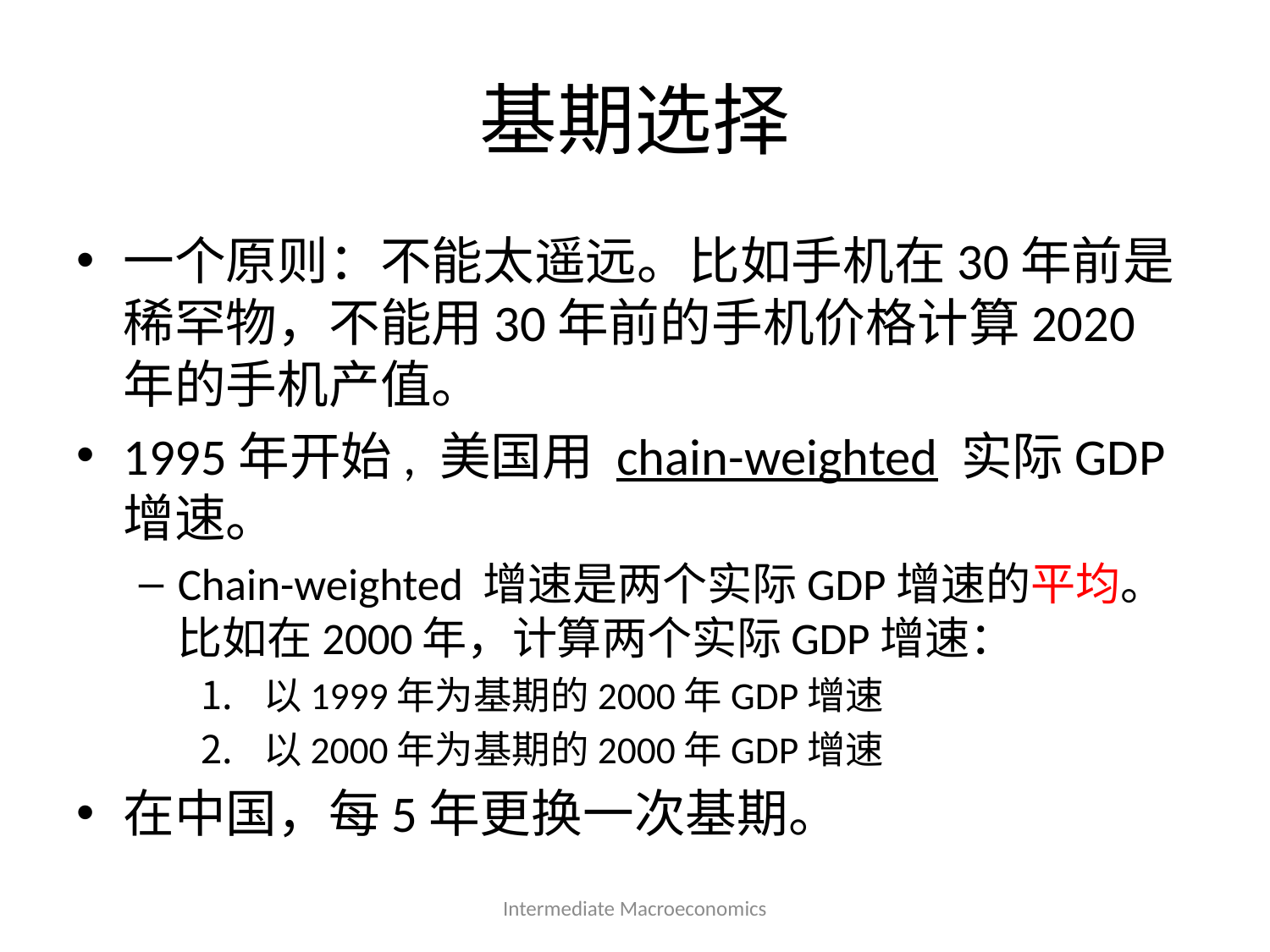

# 基期选择
一个原则：不能太遥远。比如手机在30年前是稀罕物，不能用30年前的手机价格计算2020年的手机产值。
1995年开始, 美国用 chain-weighted 实际GDP增速。
Chain-weighted 增速是两个实际GDP增速的平均。比如在2000年，计算两个实际GDP增速：
以1999年为基期的2000年GDP增速
以2000年为基期的2000年GDP增速
在中国，每5年更换一次基期。

Intermediate Macroeconomics